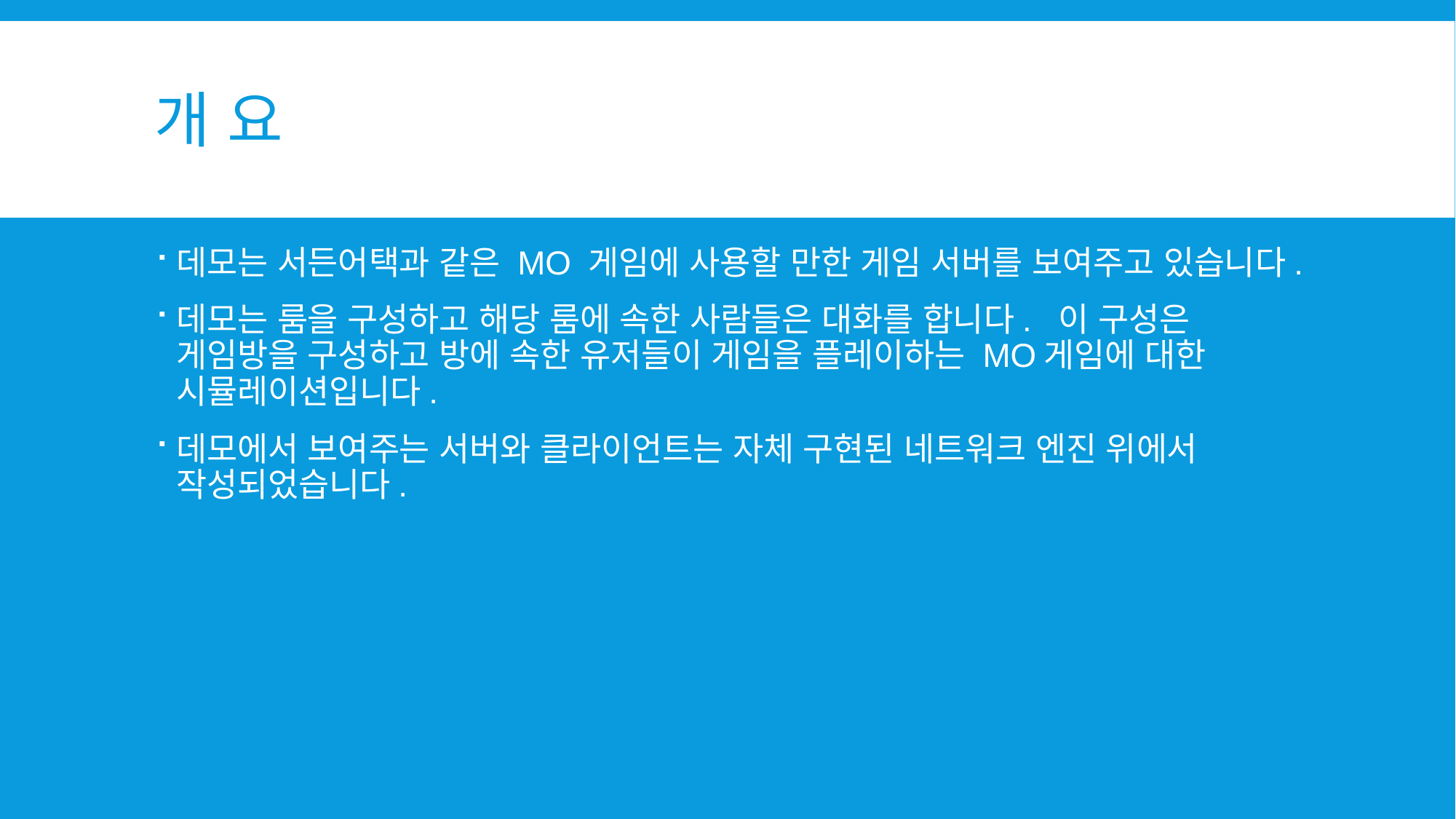

# 개 요
데모는 서든어택과 같은 MO 게임에 사용할 만한 게임 서버를 보여주고 있습니다.
데모는 룸을 구성하고 해당 룸에 속한 사람들은 대화를 합니다.  이 구성은 게임방을 구성하고 방에 속한 유저들이 게임을 플레이하는 MO게임에 대한 시뮬레이션입니다.
데모에서 보여주는 서버와 클라이언트는 자체 구현된 네트워크 엔진 위에서 작성되었습니다.